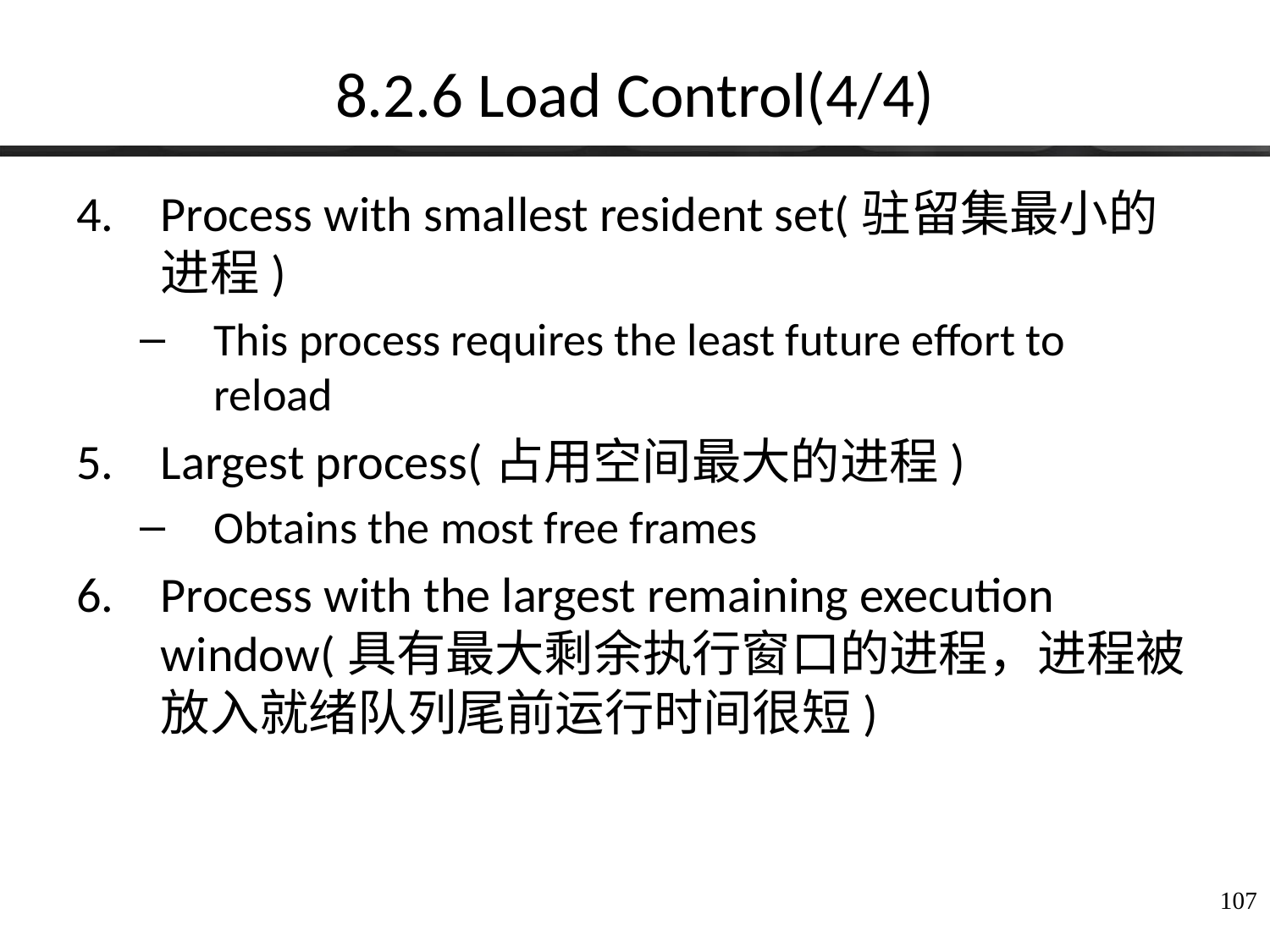

# 8.2.6 Load Control(4/4)
Process with smallest resident set(驻留集最小的进程)
This process requires the least future effort to reload
Largest process(占用空间最大的进程)
Obtains the most free frames
Process with the largest remaining execution window(具有最大剩余执行窗口的进程，进程被放入就绪队列尾前运行时间很短)

107